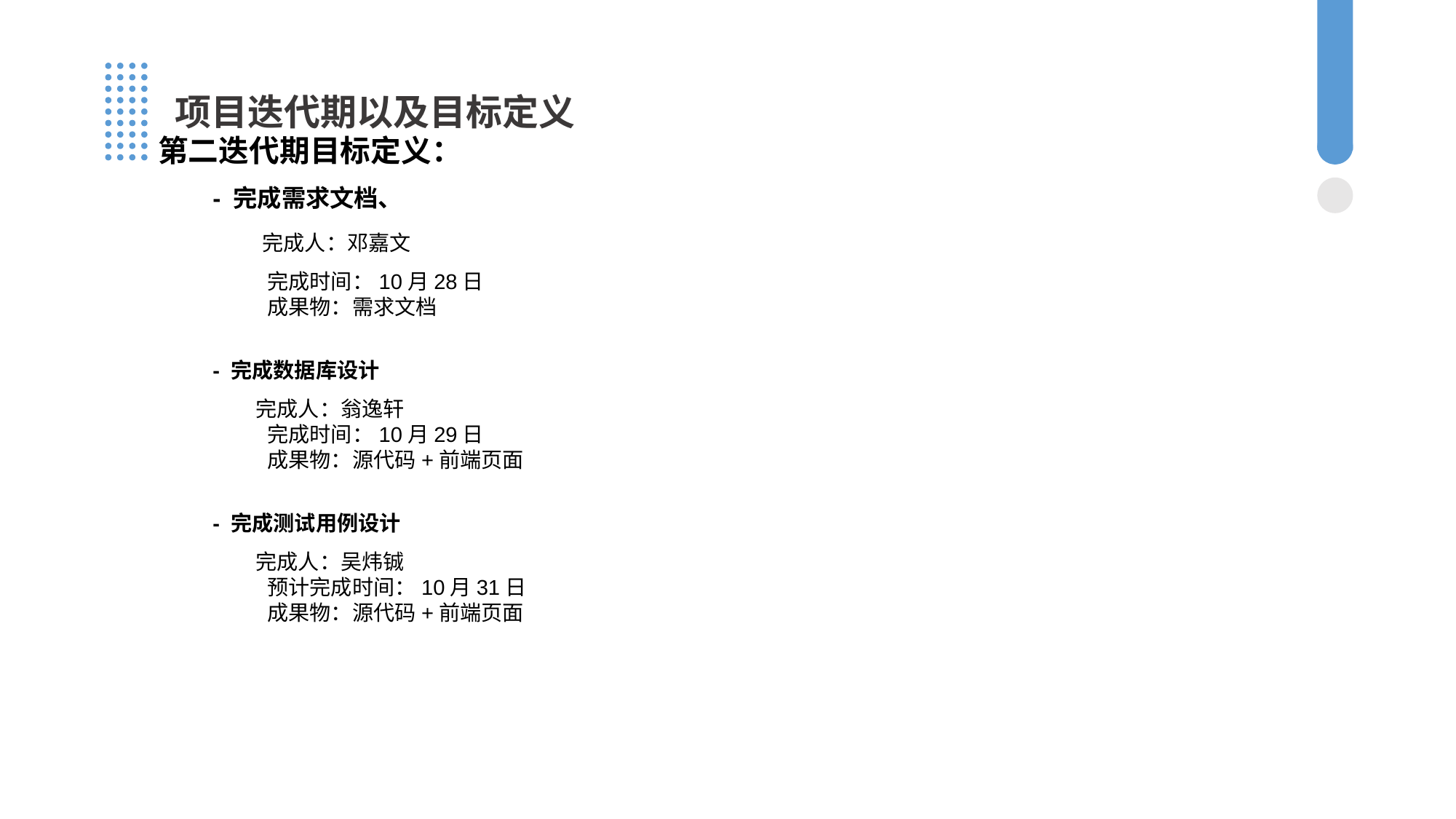

项目迭代期以及目标定义

第二迭代期目标定义：
- 完成需求文档、
        完成人：邓嘉文
完成时间：10月28日
成果物：需求文档

- 完成数据库设计
        完成人：翁逸轩
完成时间：10月29日
成果物：源代码+前端页面

- 完成测试用例设计
        完成人：吴炜铖
预计完成时间：10月31日
成果物：源代码+前端页面